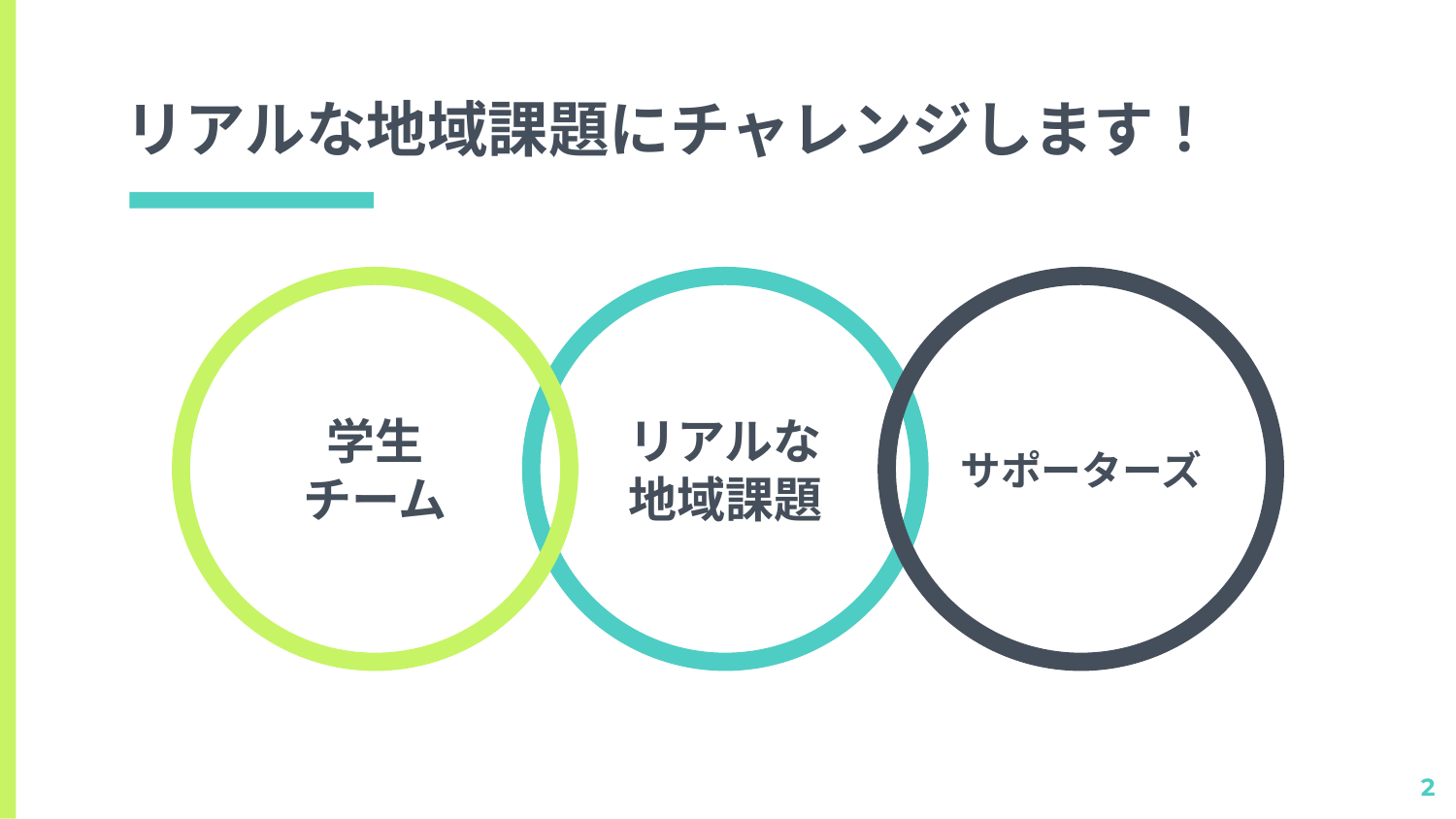

# リアルな地域課題にチャレンジします！
学生
チーム
リアルな
地域課題
サポーターズ
2